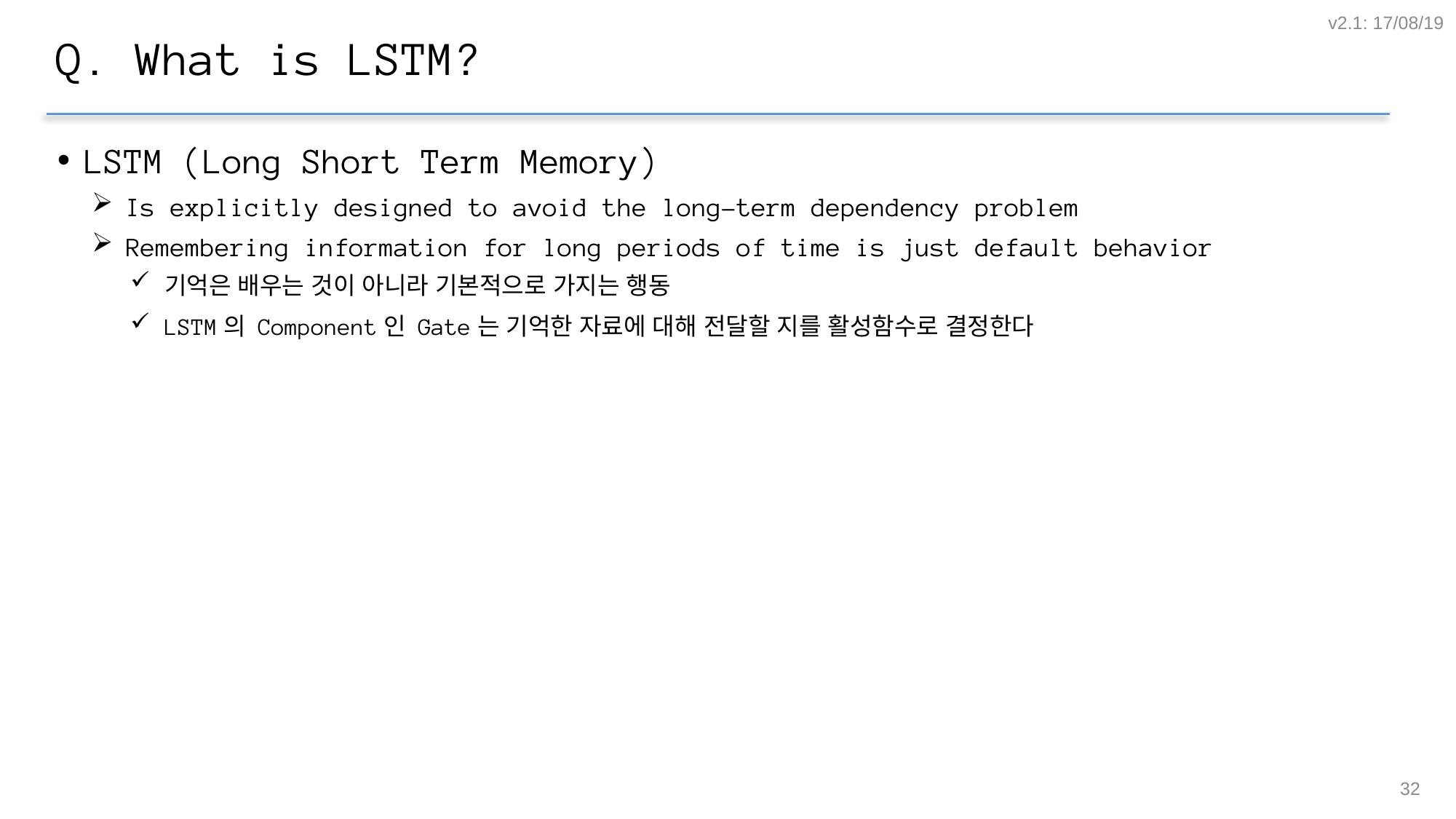

v2.1: 17/08/19
# Q. What is LSTM?
LSTM (Long Short Term Memory)
Is explicitly designed to avoid the long-term dependency problem
Remembering information for long periods of time is just default behavior
기억은 배우는 것이 아니라 기본적으로 가지는 행동
LSTM의 Component인 Gate는 기억한 자료에 대해 전달할 지를 활성함수로 결정한다
32